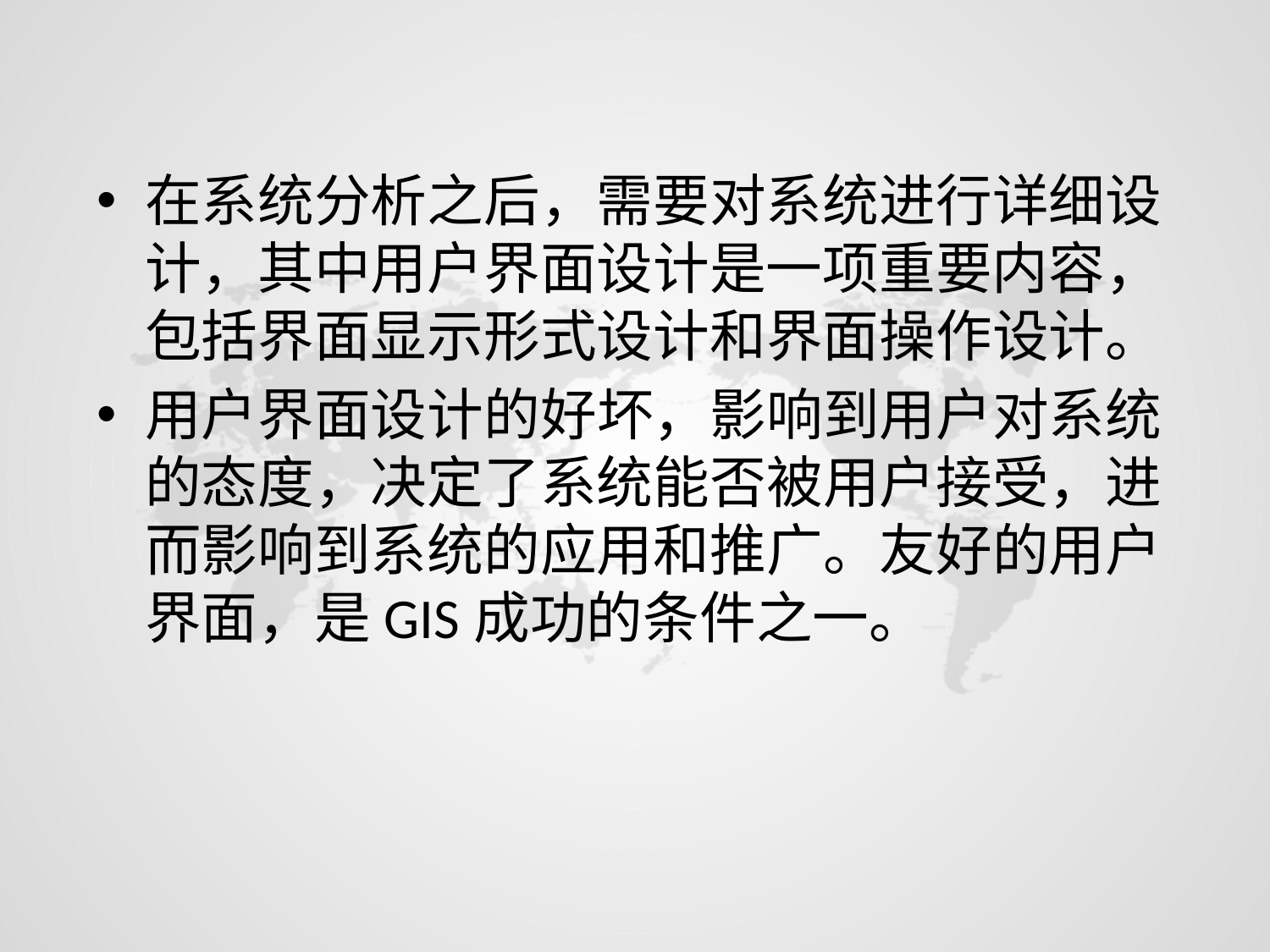

在系统分析之后，需要对系统进行详细设计，其中用户界面设计是一项重要内容，包括界面显示形式设计和界面操作设计。
用户界面设计的好坏，影响到用户对系统的态度，决定了系统能否被用户接受，进而影响到系统的应用和推广。友好的用户界面，是GIS成功的条件之一。